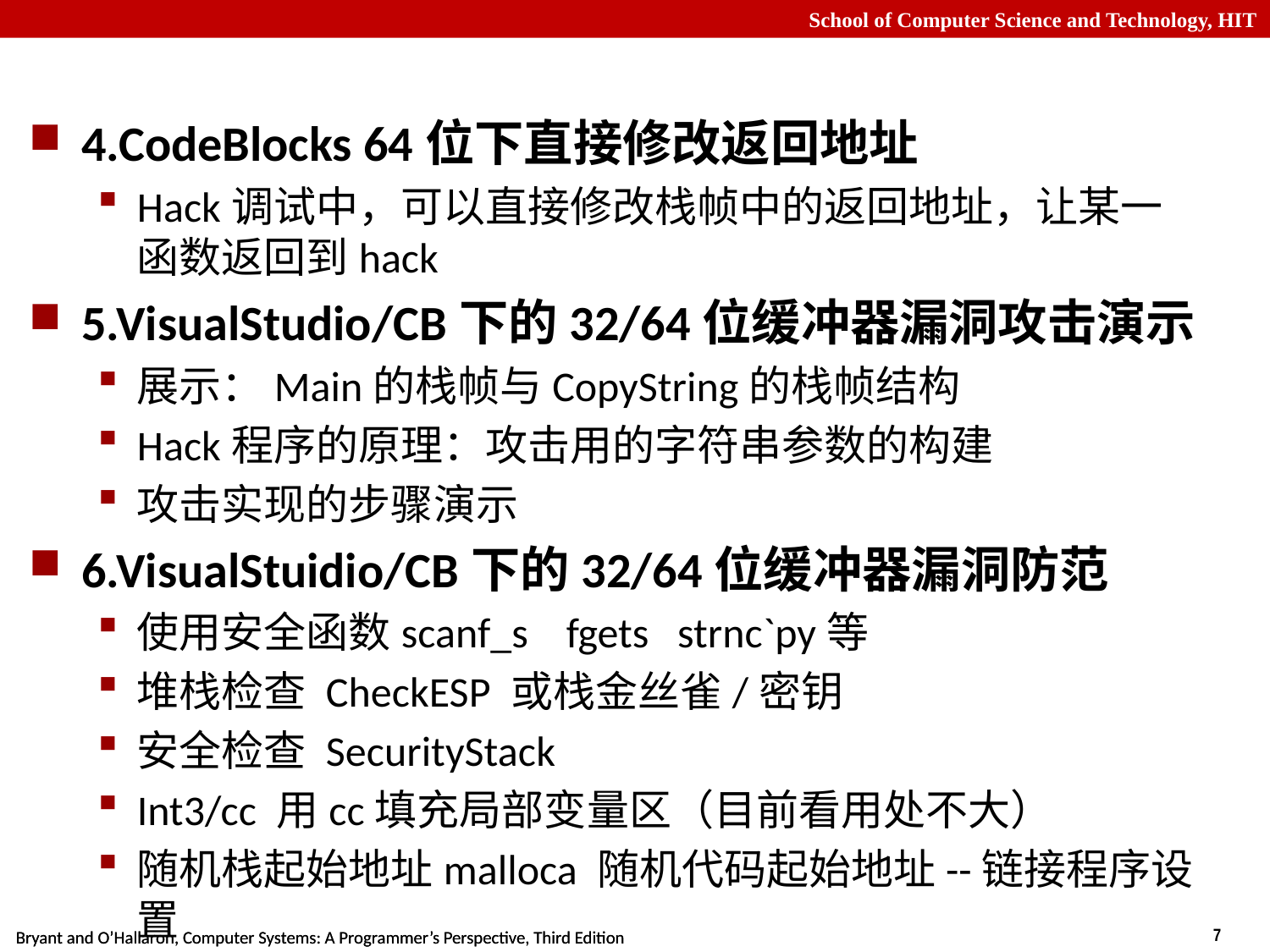

4.CodeBlocks 64位下直接修改返回地址
Hack调试中，可以直接修改栈帧中的返回地址，让某一函数返回到hack
5.VisualStudio/CB下的32/64位缓冲器漏洞攻击演示
展示：Main的栈帧与CopyString的栈帧结构
Hack程序的原理：攻击用的字符串参数的构建
攻击实现的步骤演示
6.VisualStuidio/CB下的32/64位缓冲器漏洞防范
使用安全函数scanf_s    fgets   strnc`py等
堆栈检查 CheckESP 或栈金丝雀/密钥
安全检查 SecurityStack
Int3/cc 用cc填充局部变量区（目前看用处不大）
随机栈起始地址malloca 随机代码起始地址--链接程序设置